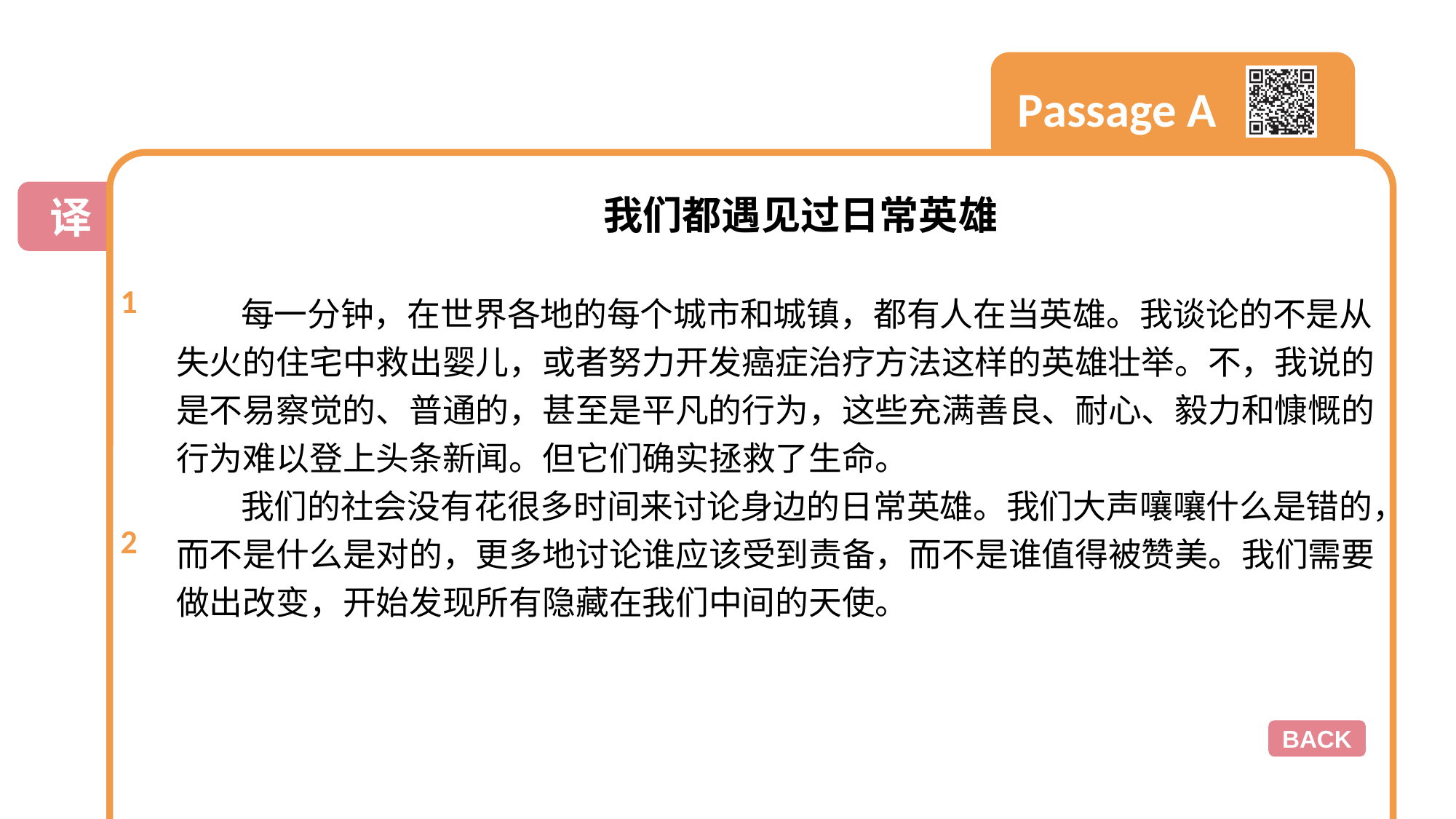

我们都遇见过日常英雄

每一分钟，在世界各地的每个城市和城镇，都有人在当英雄。我谈论的不是从失火的住宅中救出婴儿，或者努力开发癌症治疗方法这样的英雄壮举。不，我说的是不易察觉的、普通的，甚至是平凡的行为，这些充满善良、耐心、毅力和慷慨的行为难以登上头条新闻。但它们确实拯救了生命。
我们的社会没有花很多时间来讨论身边的日常英雄。我们大声嚷嚷什么是错的，而不是什么是对的，更多地讨论谁应该受到责备，而不是谁值得被赞美。我们需要做出改变，开始发现所有隐藏在我们中间的天使。

1

2

BACK